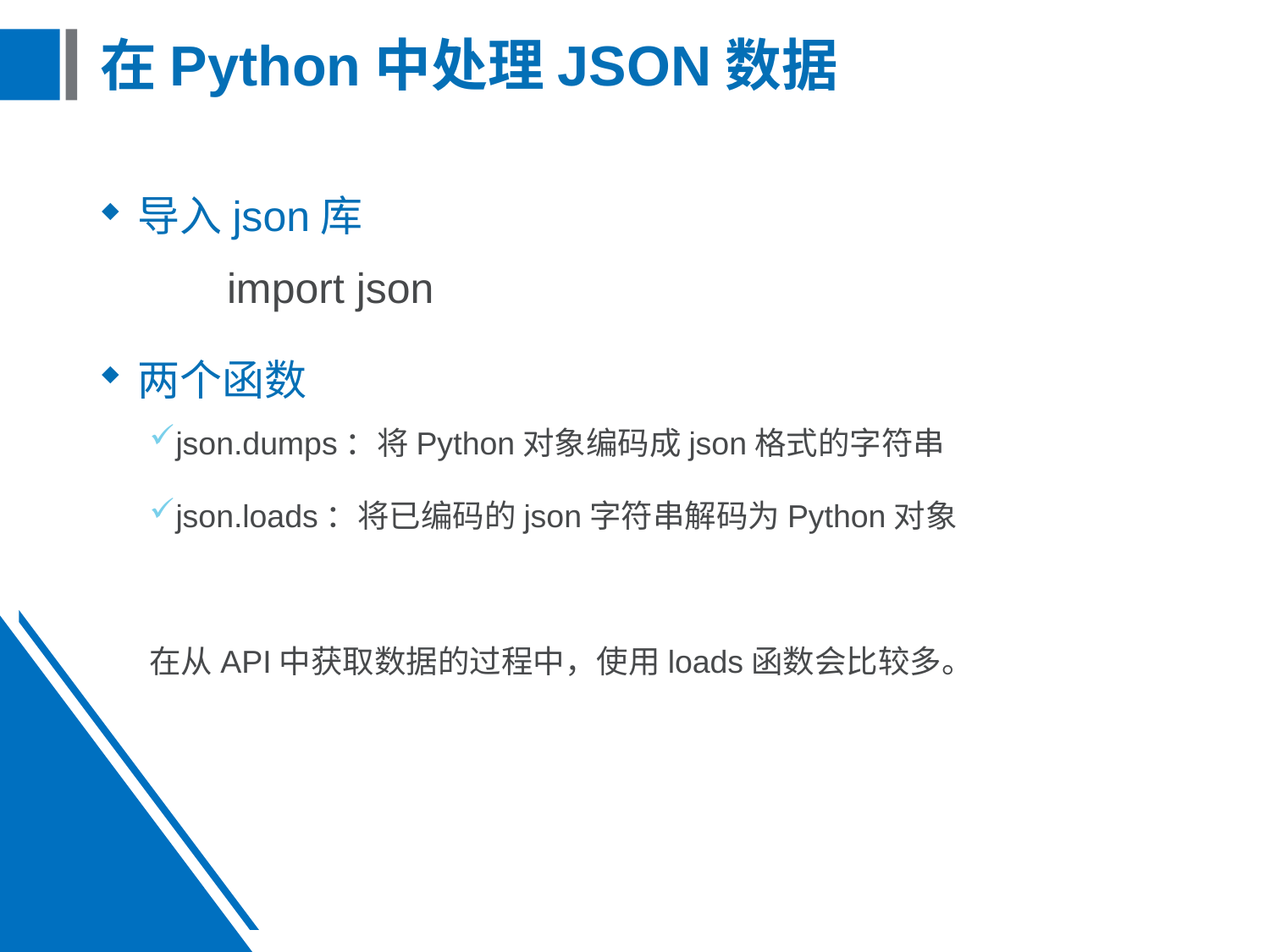

# 在Python中处理JSON数据
导入json库
  	import json
两个函数
json.dumps：将Python对象编码成json格式的字符串
json.loads：将已编码的json字符串解码为Python对象

在从API中获取数据的过程中，使用loads函数会比较多。
13